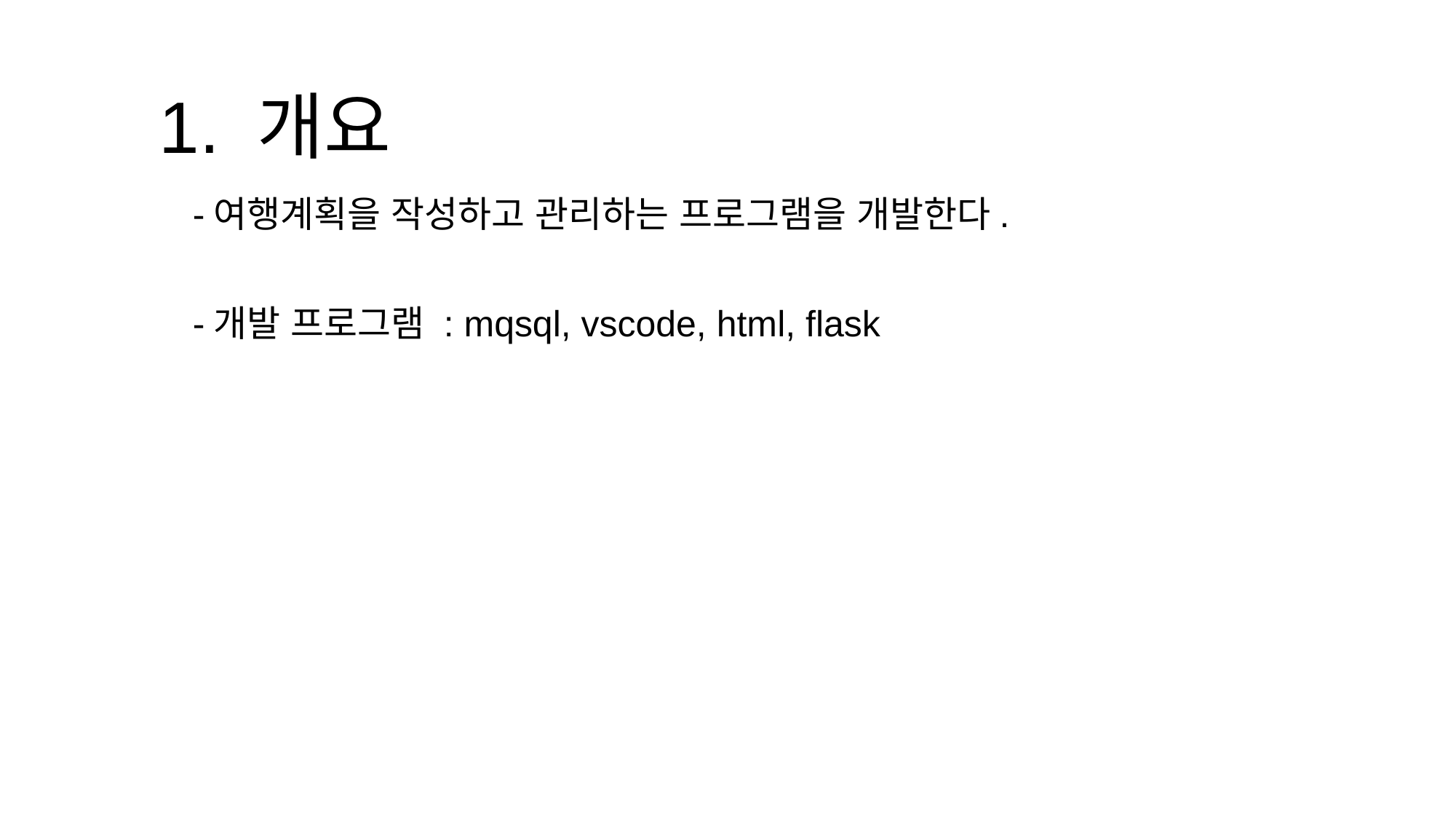

# 1. 개요
-여행계획을 작성하고 관리하는 프로그램을 개발한다.

-개발 프로그램 : mqsql, vscode, html, flask